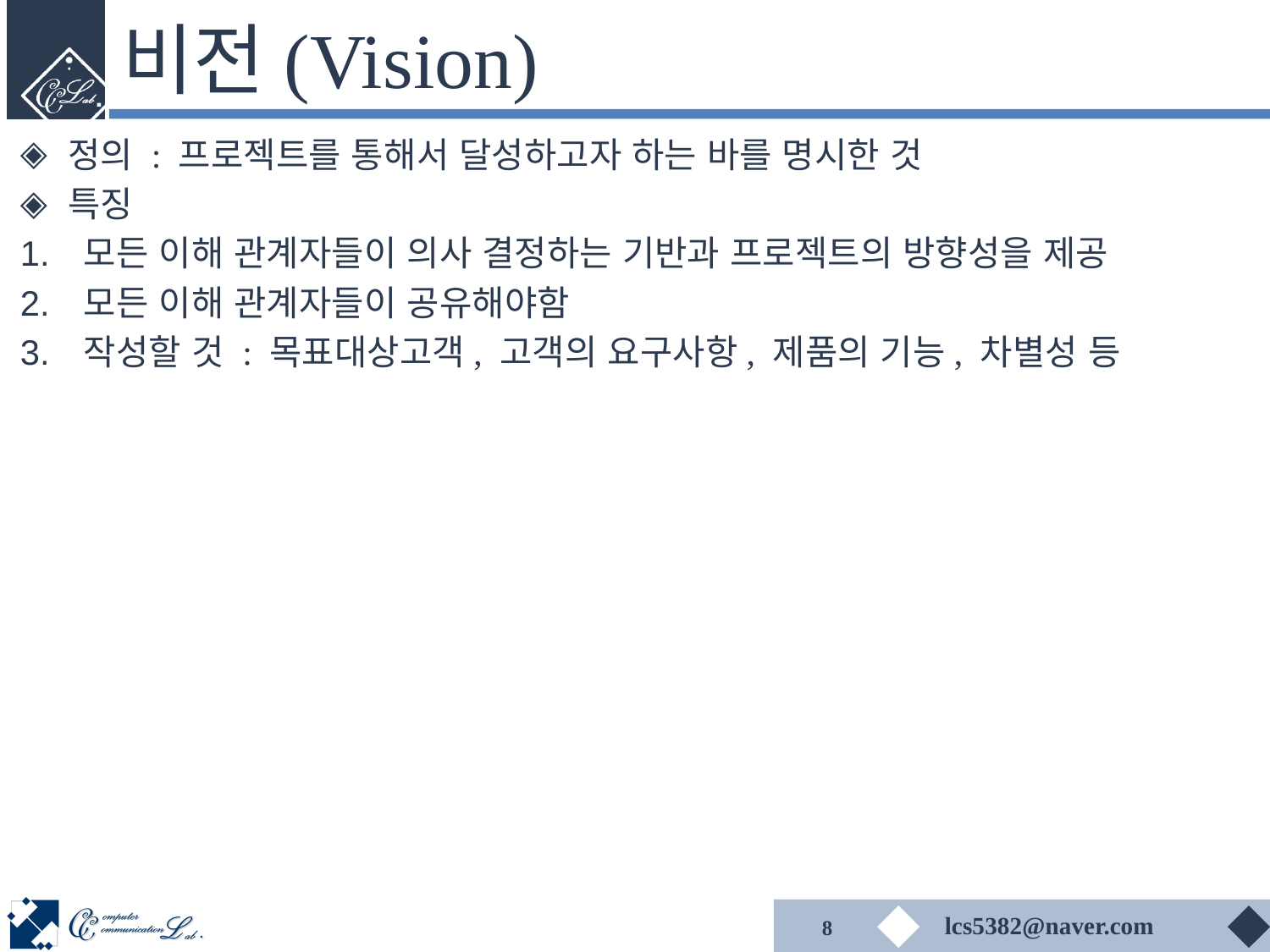

# 비전(Vision)
정의 : 프로젝트를 통해서 달성하고자 하는 바를 명시한 것
특징
모든 이해 관계자들이 의사 결정하는 기반과 프로젝트의 방향성을 제공
모든 이해 관계자들이 공유해야함
작성할 것 : 목표대상고객, 고객의 요구사항, 제품의 기능, 차별성 등